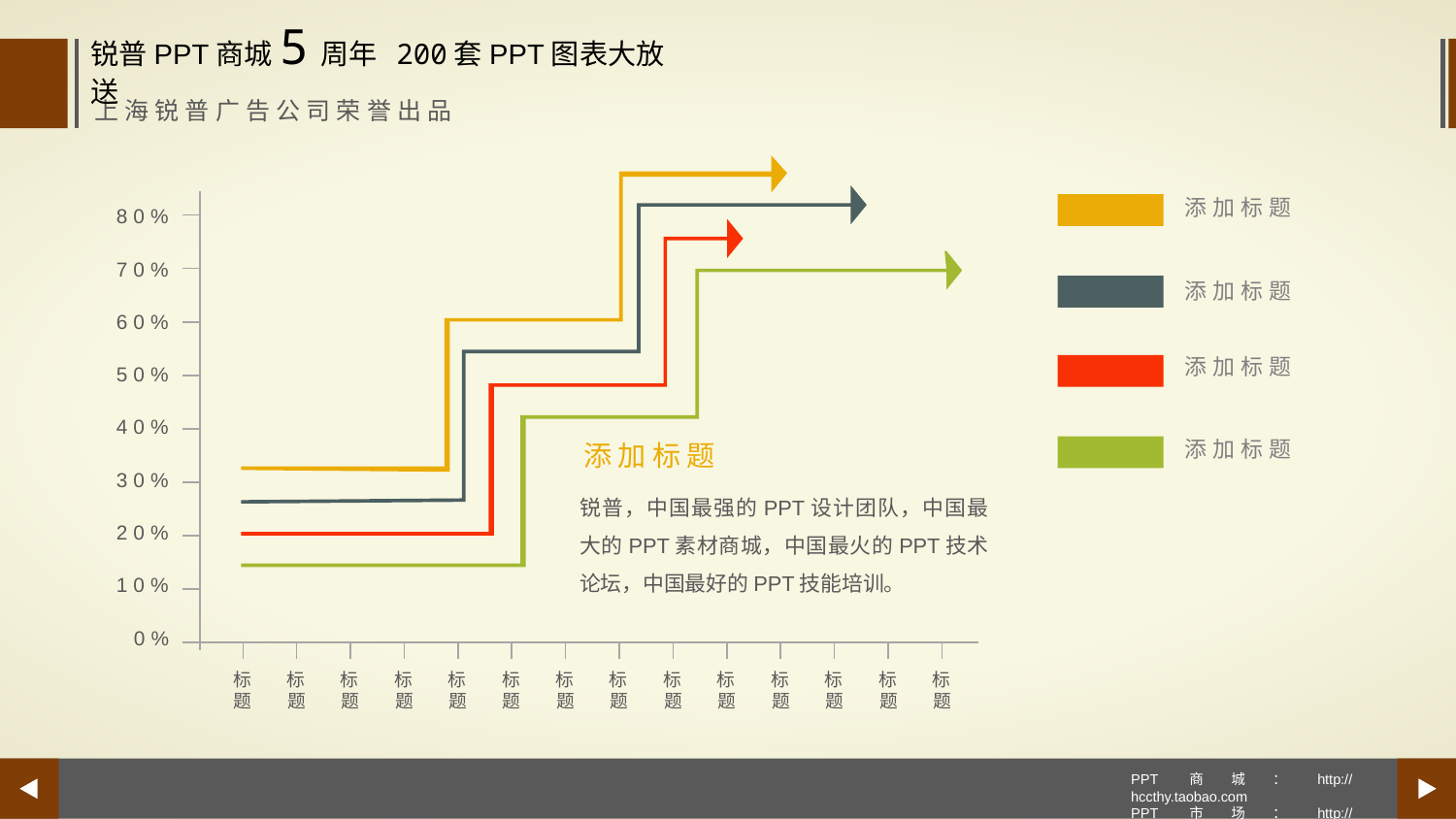

添加标题

80%

70%

添加标题

60%
添加标题
50%

40%
添加标题
添加标题

30%
锐普，中国最强的PPT设计团队，中国最大的PPT素材商城，中国最火的PPT技术论坛，中国最好的PPT技能培训。
20%
10%
0%
标题
标题
标题
标题
标题
标题
标题
标题
标题
标题
标题
标题
标题
标题